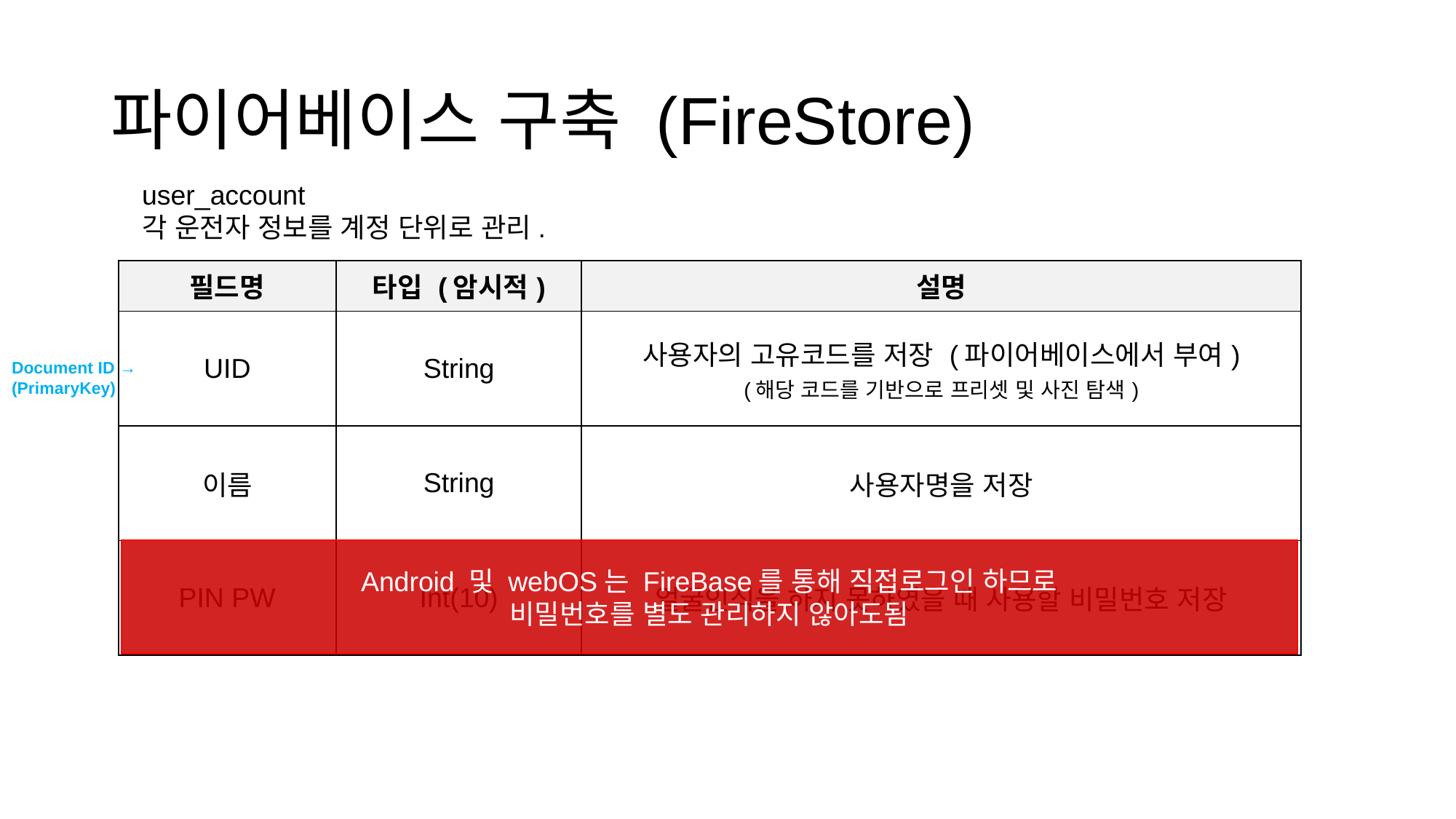

# 파이어베이스 구축 (FireStore)
user_account
각 운전자 정보를 계정 단위로 관리.
| 필드명 | 타입 (암시적) | 설명 |
| --- | --- | --- |
| UID | String | 사용자의 고유코드를 저장 (파이어베이스에서 부여) (해당 코드를 기반으로 프리셋 및 사진 탐색) |
| 이름 | String | 사용자명을 저장 |
| PIN PW | Int(10) | 얼굴인식을 하지 못하였을 때 사용할 비밀번호 저장 |
Document ID →
(PrimaryKey)
Android 및 webOS는 FireBase를 통해 직접로그인 하므로
비밀번호를 별도 관리하지 않아도됨